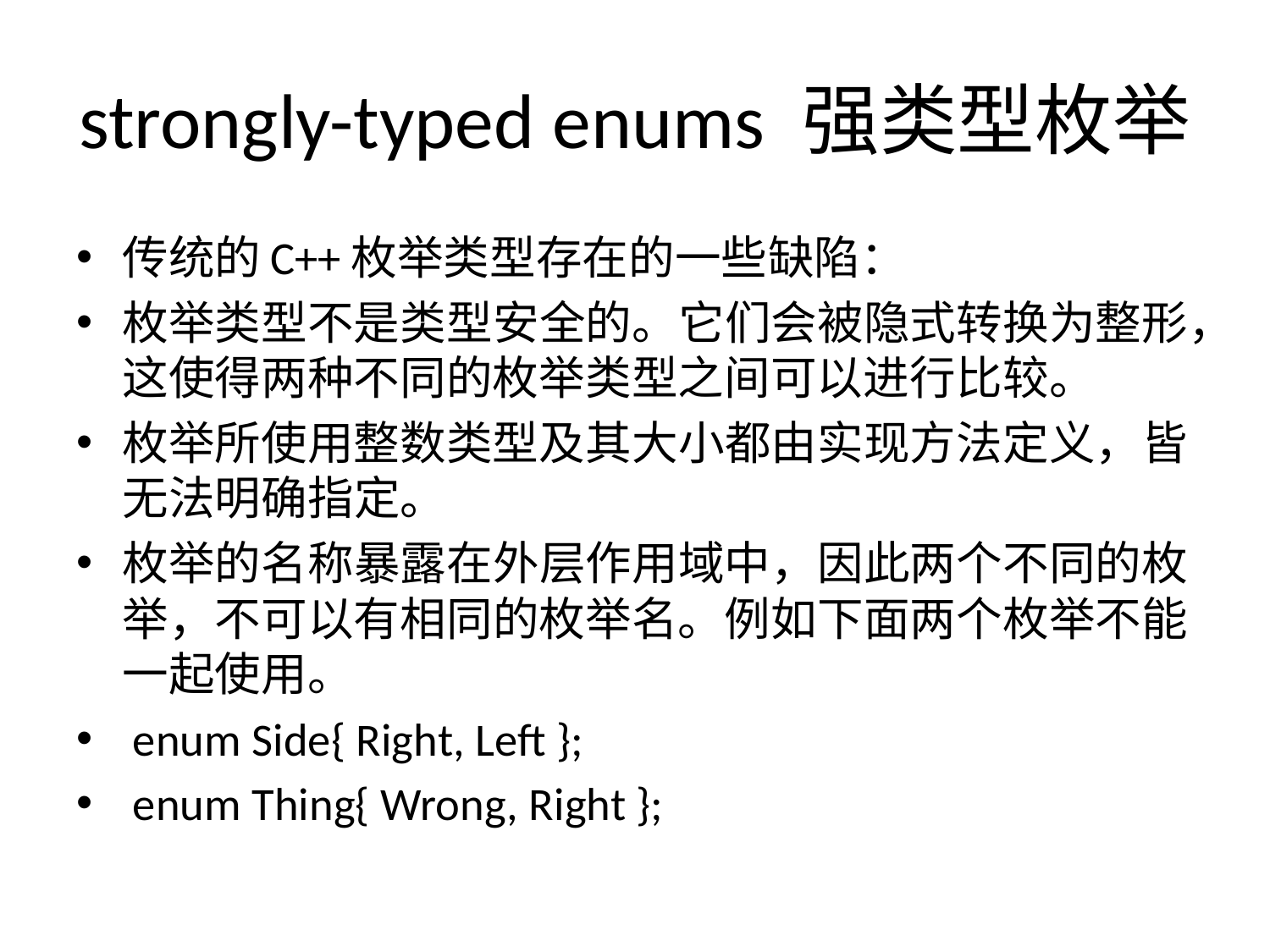

# strongly-typed enums 强类型枚举
传统的C++枚举类型存在的一些缺陷：
枚举类型不是类型安全的。它们会被隐式转换为整形，这使得两种不同的枚举类型之间可以进行比较。
枚举所使用整数类型及其大小都由实现方法定义，皆无法明确指定。
枚举的名称暴露在外层作用域中，因此两个不同的枚举，不可以有相同的枚举名。例如下面两个枚举不能一起使用。
 enum Side{ Right, Left };
 enum Thing{ Wrong, Right };